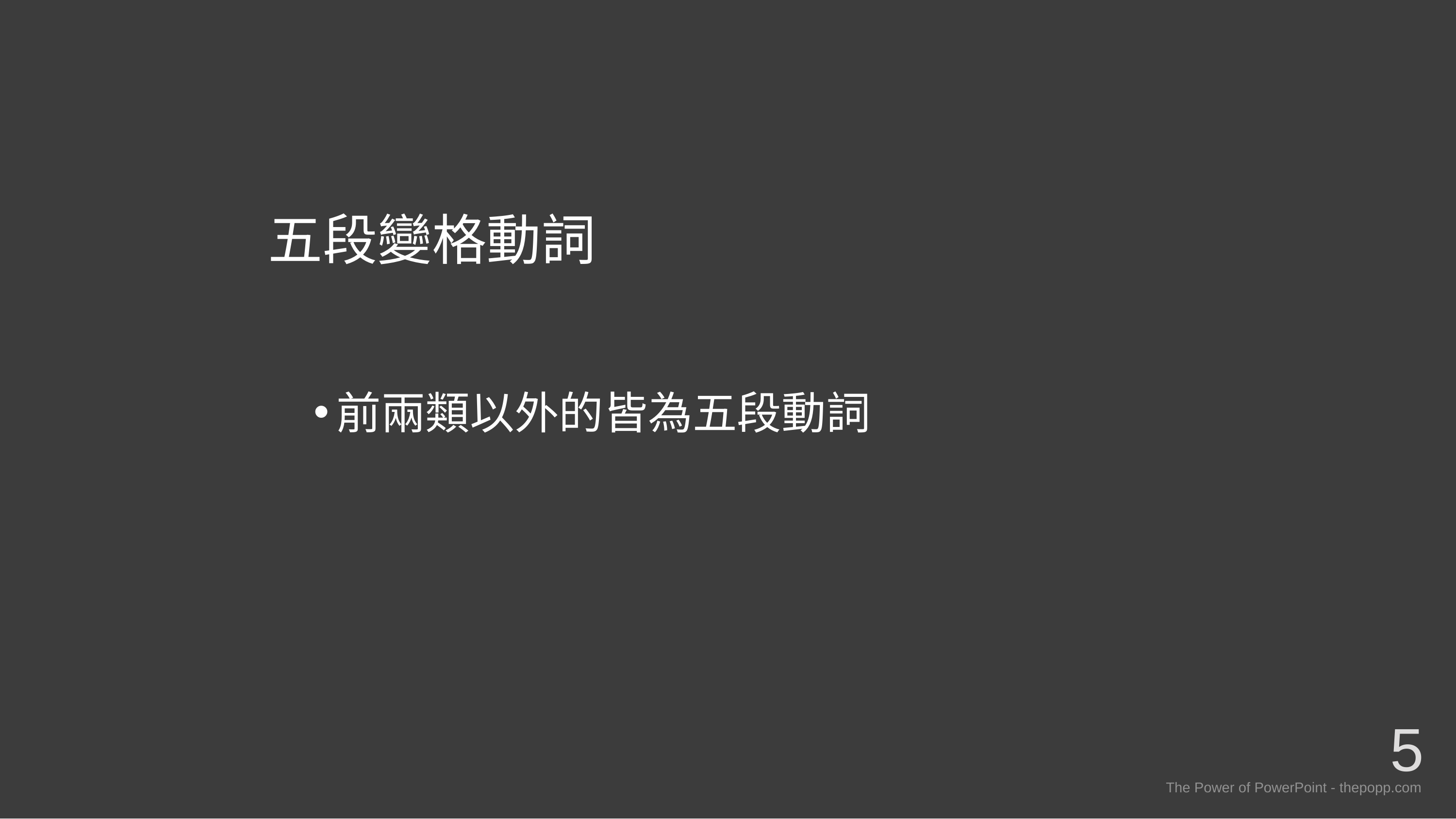

# 五段變格動詞
前兩類以外的皆為五段動詞
5
The Power of PowerPoint - thepopp.com